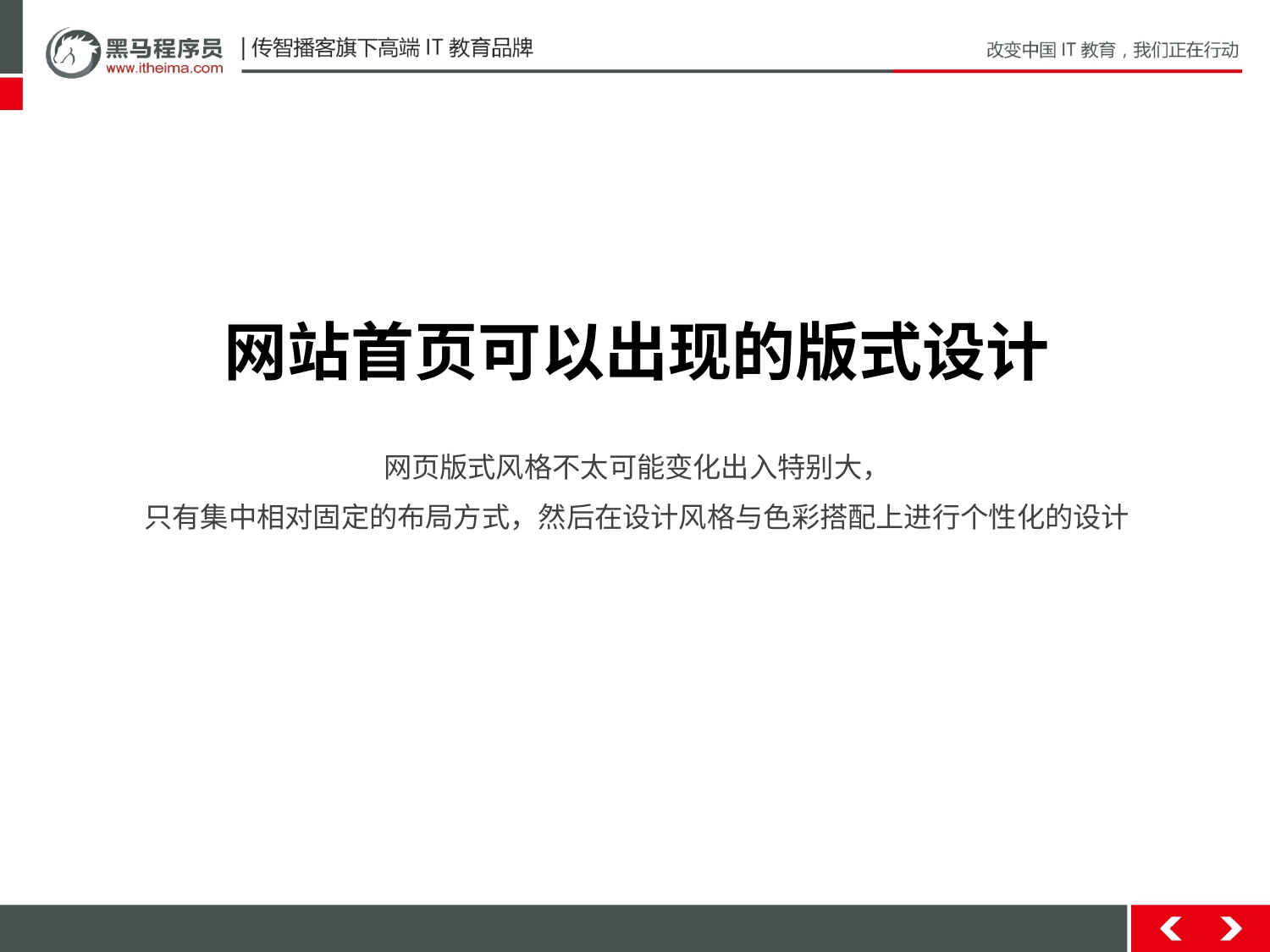

网站首页可以出现的版式设计
网页版式风格不太可能变化出入特别大，
只有集中相对固定的布局方式，然后在设计风格与色彩搭配上进行个性化的设计